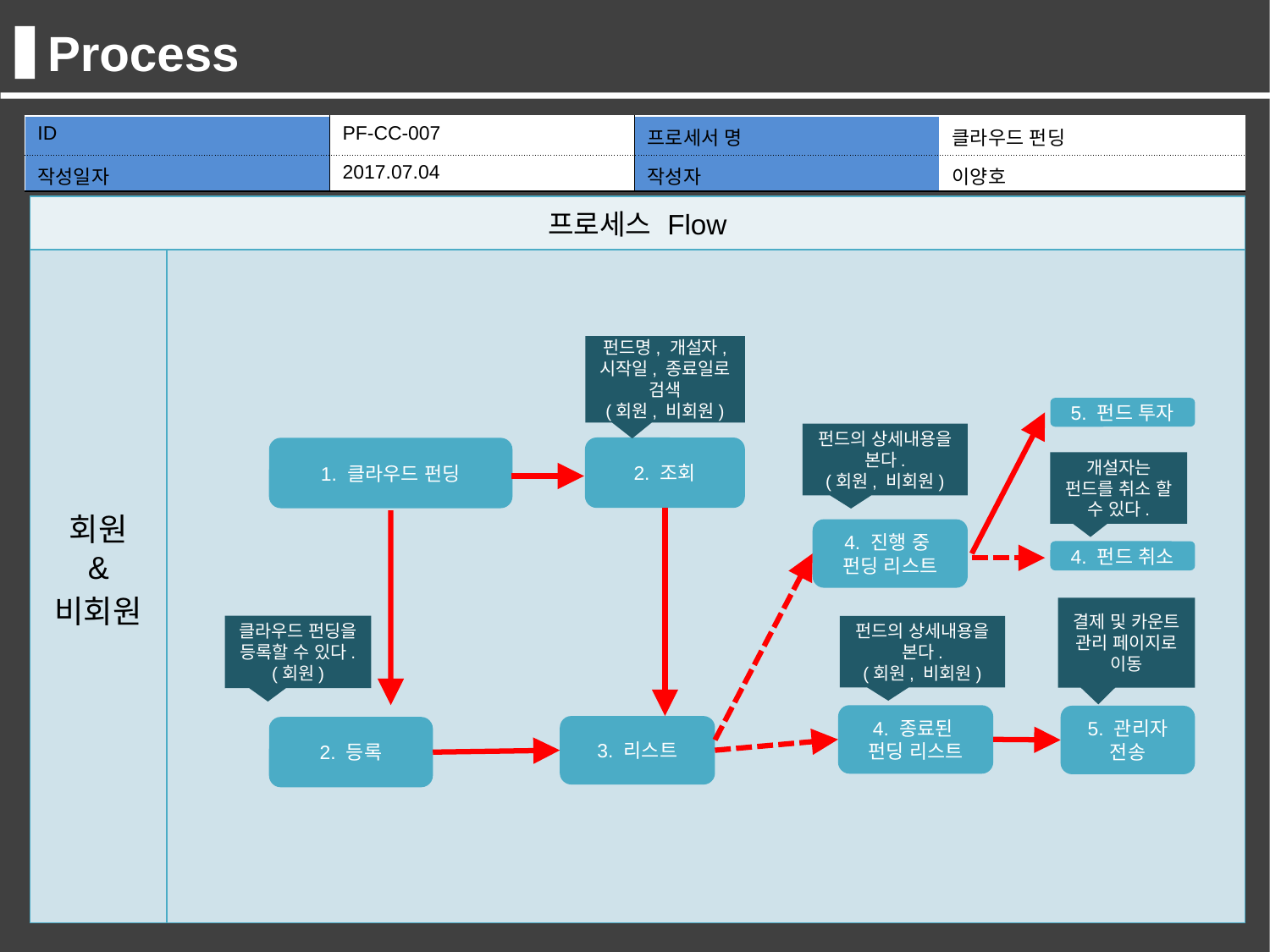

Process

| ID | PF-CC-007 | 프로세서 명 | 클라우드 펀딩 |
| --- | --- | --- | --- |
| 작성일자 | 2017.07.04 | 작성자 | 이양호 |
| 프로세스 Flow |  |
| --- | --- |
| 회원 & 비회원 |  |
펀드명, 개설자, 시작일, 종료일로 검색
(회원, 비회원)
5. 펀드 투자
펀드의 상세내용을 본다.
(회원, 비회원)
2. 조회
1. 클라우드 펀딩
개설자는 펀드를 취소 할 수 있다.
4. 진행 중
펀딩 리스트
4. 펀드 취소
결제 및 카운트 관리 페이지로 이동
클라우드 펀딩을 등록할 수 있다. (회원)
펀드의 상세내용을 본다.
(회원, 비회원)
4. 종료된
펀딩 리스트
5. 관리자 전송
3. 리스트
2. 등록